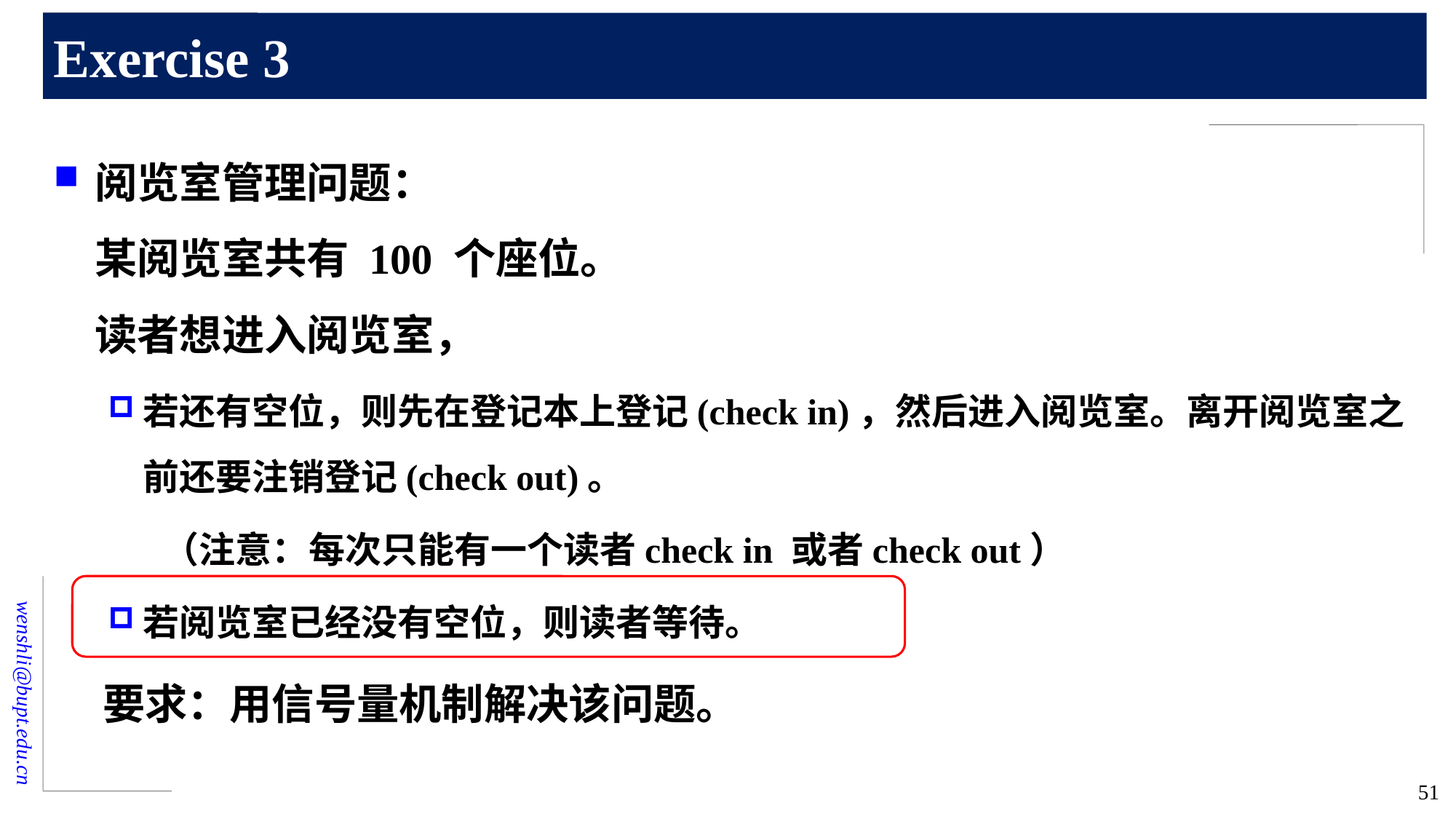

# Exercise 3
阅览室管理问题：
某阅览室共有 100 个座位。
读者想进入阅览室，
若还有空位，则先在登记本上登记(check in)，然后进入阅览室。离开阅览室之前还要注销登记(check out)。
（注意：每次只能有一个读者check in 或者check out）
若阅览室已经没有空位，则读者等待。
    要求：用信号量机制解决该问题。

51